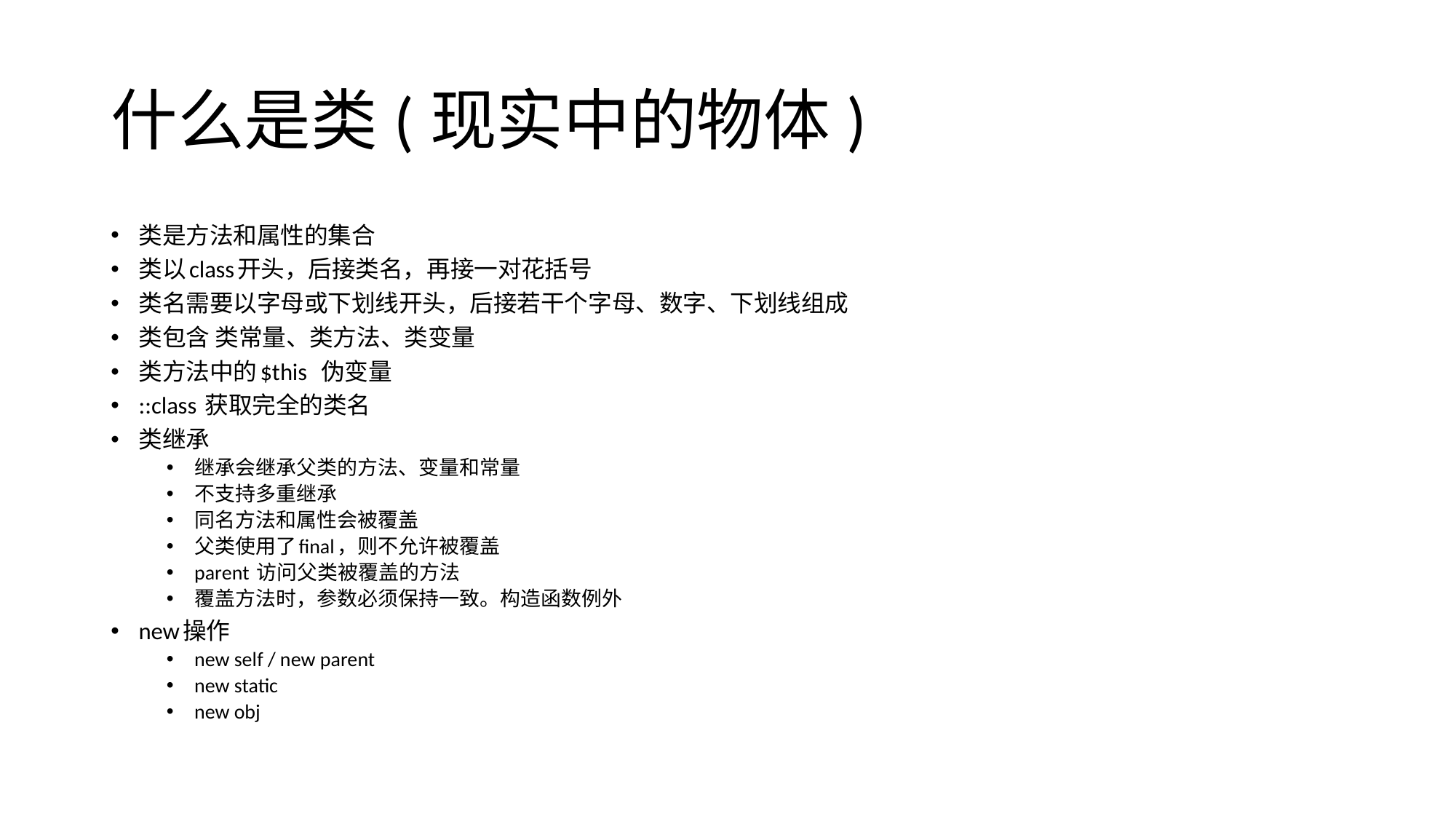

# 什么是类(现实中的物体)
类是方法和属性的集合
类以class开头，后接类名，再接一对花括号
类名需要以字母或下划线开头，后接若干个字母、数字、下划线组成
类包含 类常量、类方法、类变量
类方法中的$this  伪变量
::class 获取完全的类名
类继承
继承会继承父类的方法、变量和常量
不支持多重继承
同名方法和属性会被覆盖
父类使用了final，则不允许被覆盖
parent 访问父类被覆盖的方法
覆盖方法时，参数必须保持一致。构造函数例外
new操作
new self / new parent
new static
new obj